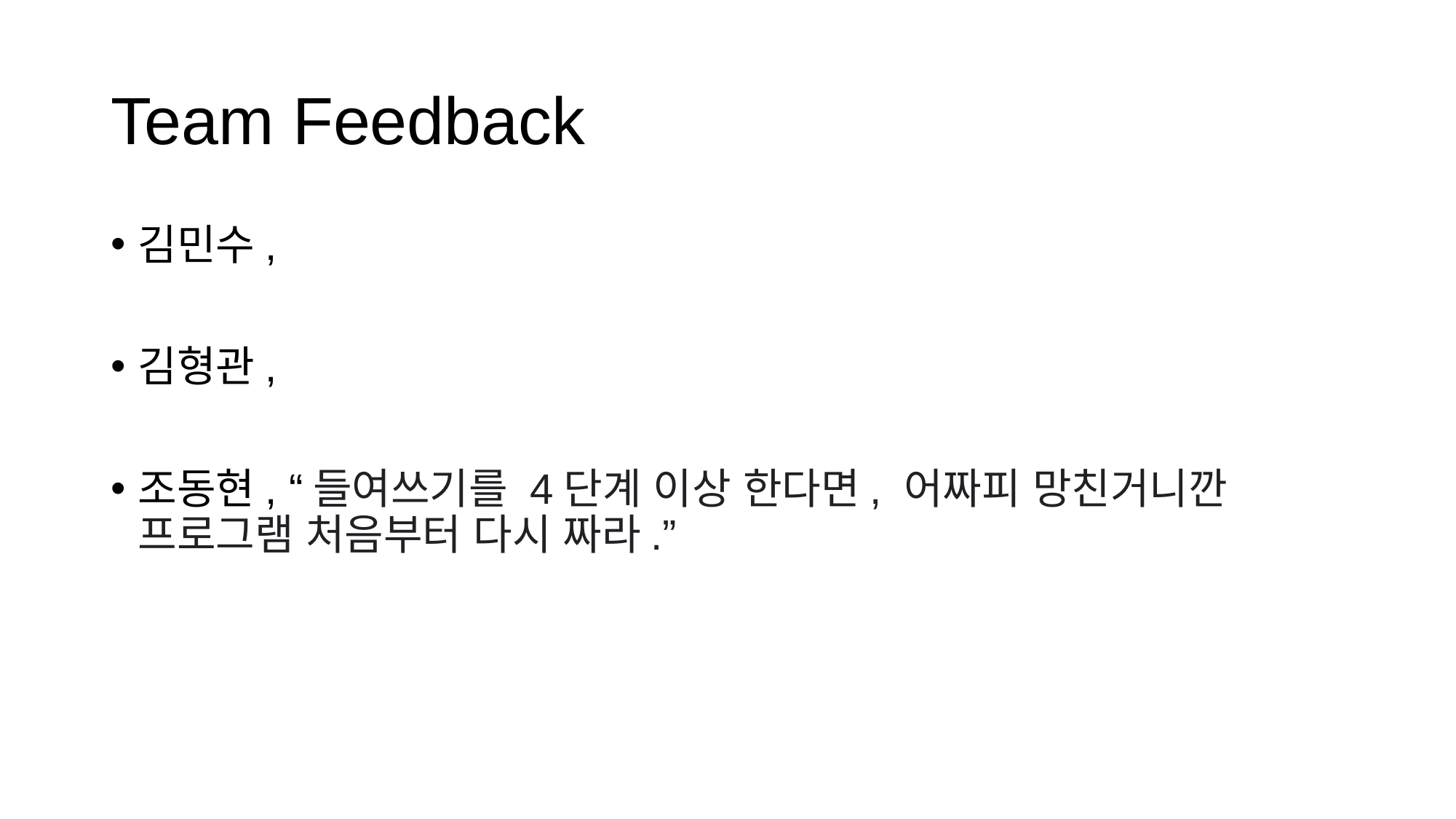

# Team Feedback
김민수,

김형관,

조동현, “들여쓰기를 4단계 이상 한다면, 어짜피 망친거니깐 프로그램 처음부터 다시 짜라.”